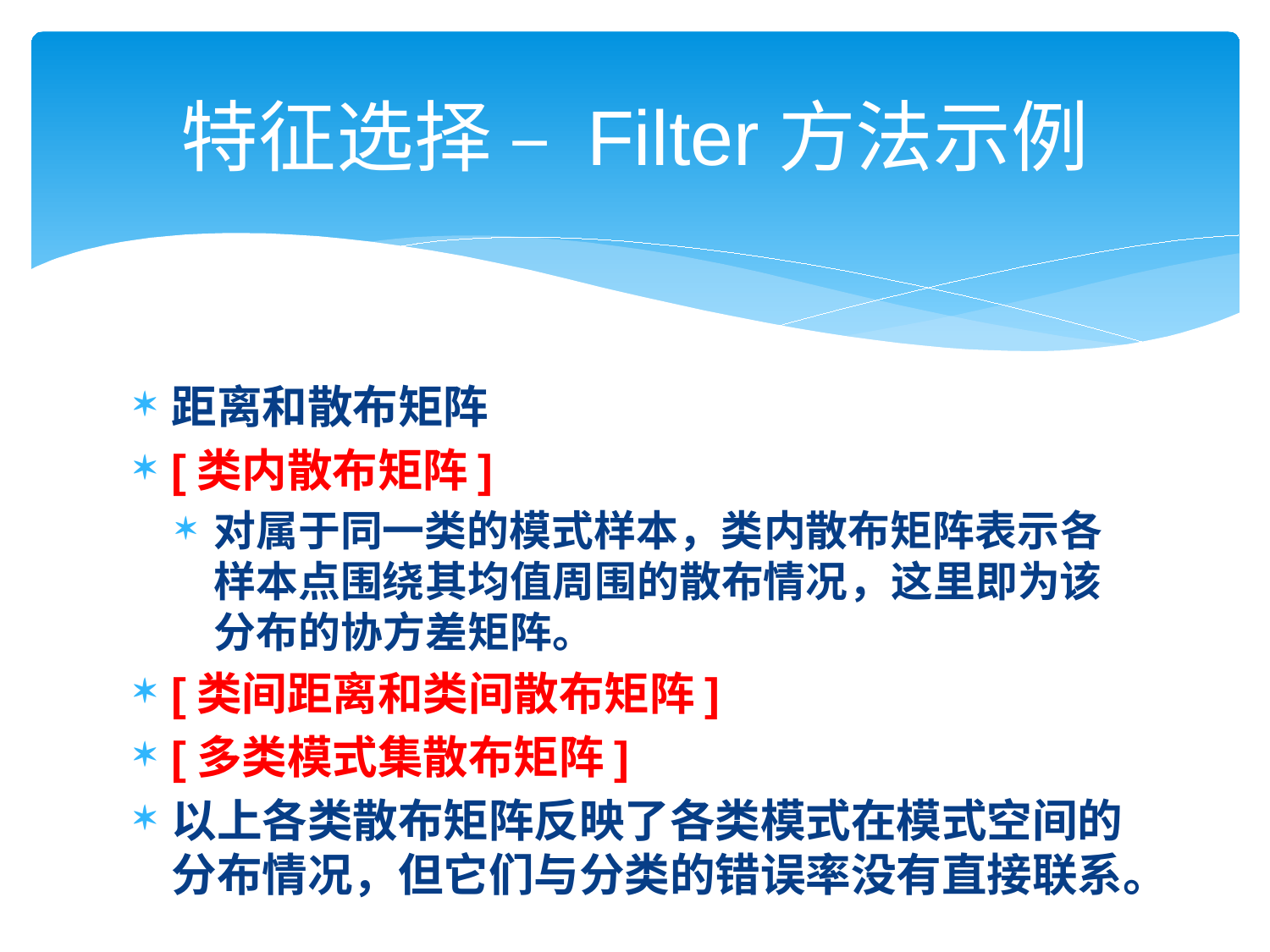

# 特征选择 – Filter方法示例
距离和散布矩阵
[类内散布矩阵]
对属于同一类的模式样本，类内散布矩阵表示各样本点围绕其均值周围的散布情况，这里即为该分布的协方差矩阵。
[类间距离和类间散布矩阵]
[多类模式集散布矩阵]
以上各类散布矩阵反映了各类模式在模式空间的分布情况，但它们与分类的错误率没有直接联系。